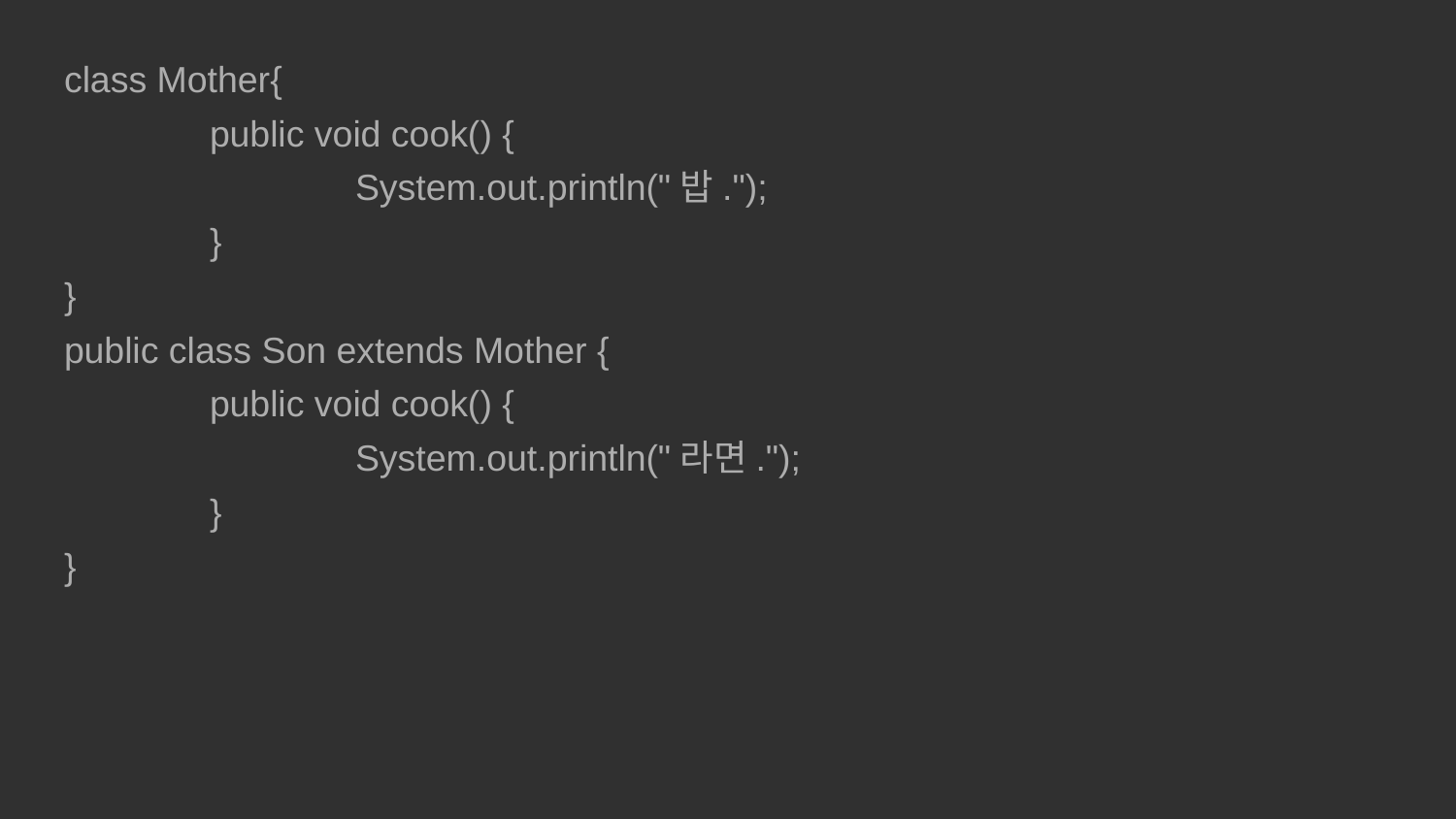

class Mother{
	public void cook() {
		System.out.println("밥.");
	}
}
public class Son extends Mother {
	public void cook() {
		System.out.println("라면.");
	}
}